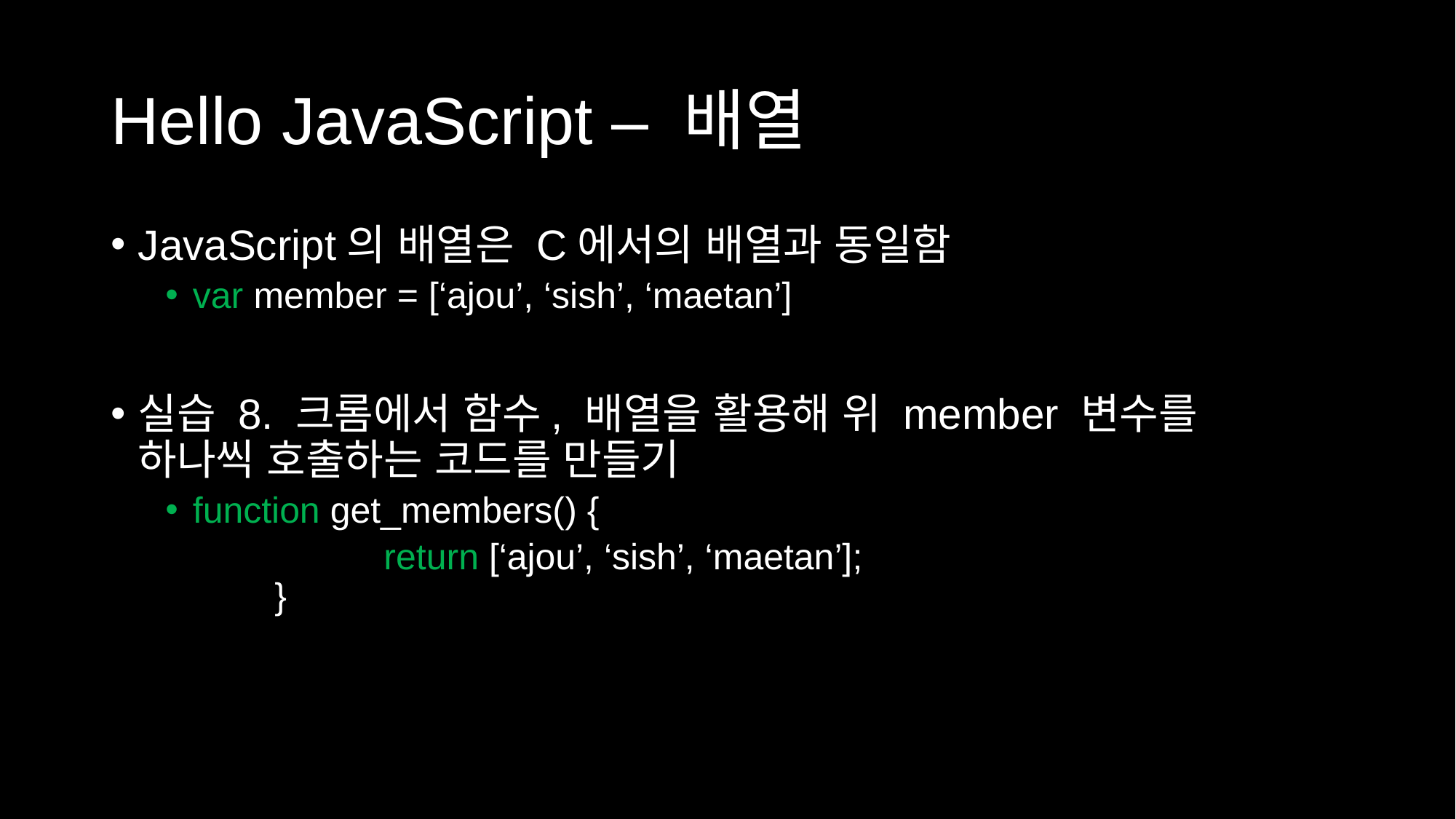

# Hello JavaScript – 배열
JavaScript의 배열은 C에서의 배열과 동일함
var member = [‘ajou’, ‘sish’, ‘maetan’]

실습 8. 크롬에서 함수, 배열을 활용해 위 member 변수를
하나씩 호출하는 코드를 만들기
function get_members() {
		return [‘ajou’, ‘sish’, ‘maetan’];
	}